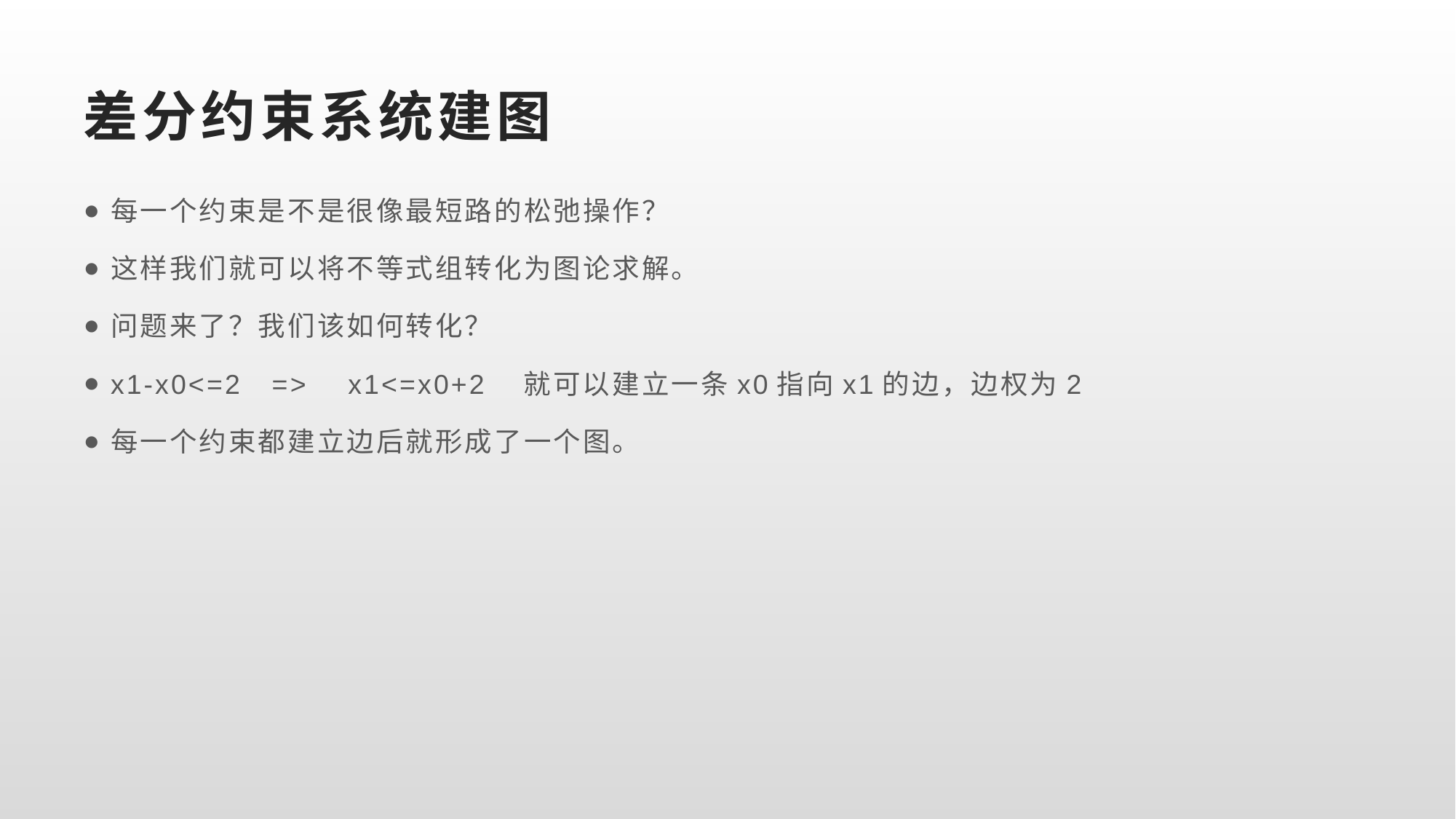

# 差分约束系统建图
每一个约束是不是很像最短路的松弛操作？
这样我们就可以将不等式组转化为图论求解。
问题来了？我们该如何转化？
x1-x0<=2   =>    x1<=x0+2   就可以建立一条x0指向x1的边，边权为2
每一个约束都建立边后就形成了一个图。